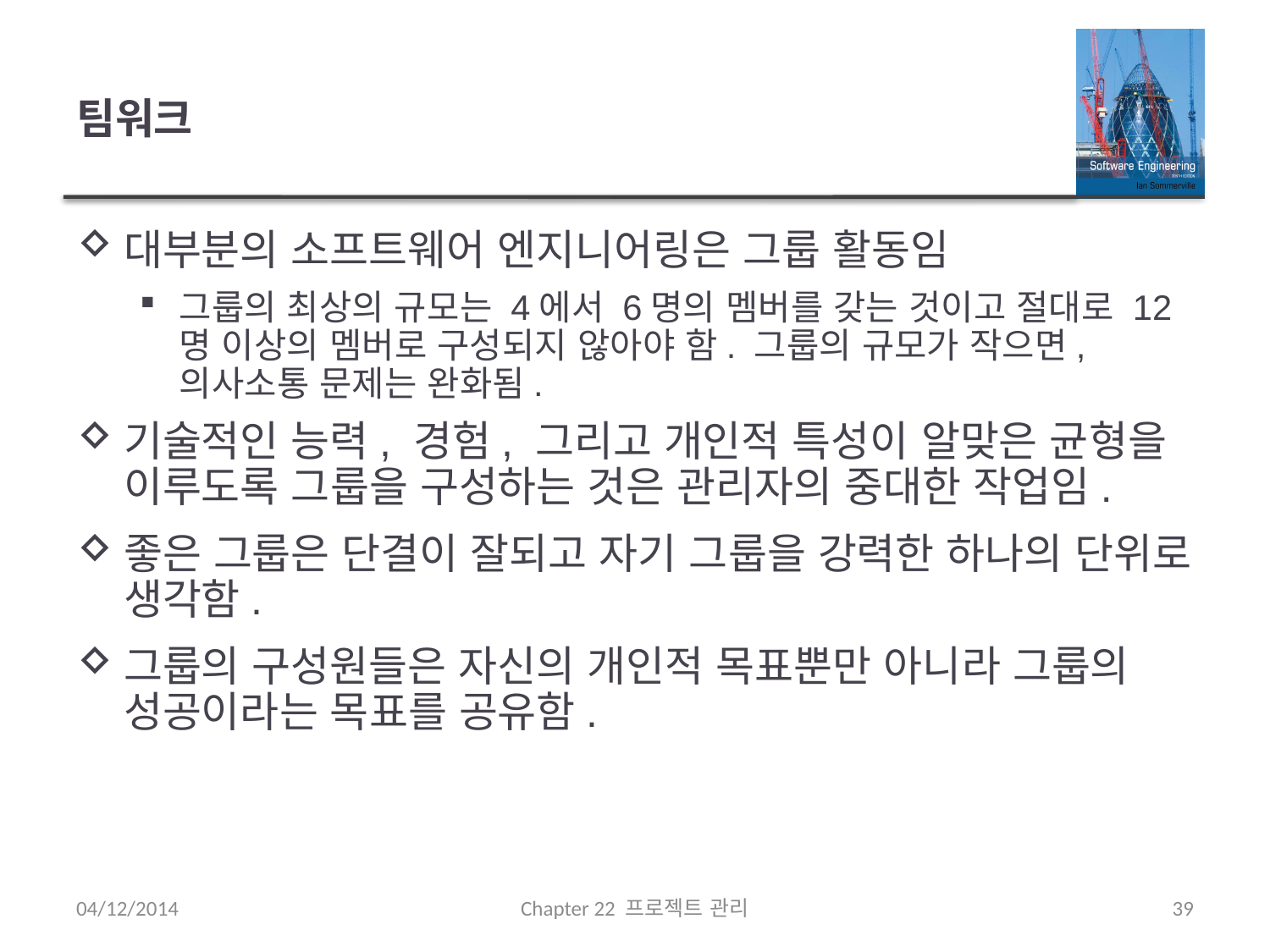

# 팀워크
대부분의 소프트웨어 엔지니어링은 그룹 활동임
그룹의 최상의 규모는 4에서 6명의 멤버를 갖는 것이고 절대로 12명 이상의 멤버로 구성되지 않아야 함. 그룹의 규모가 작으면, 의사소통 문제는 완화됨.
기술적인 능력, 경험, 그리고 개인적 특성이 알맞은 균형을 이루도록 그룹을 구성하는 것은 관리자의 중대한 작업임.
좋은 그룹은 단결이 잘되고 자기 그룹을 강력한 하나의 단위로 생각함.
그룹의 구성원들은 자신의 개인적 목표뿐만 아니라 그룹의 성공이라는 목표를 공유함.

04/12/2014
Chapter 22 프로젝트 관리
39